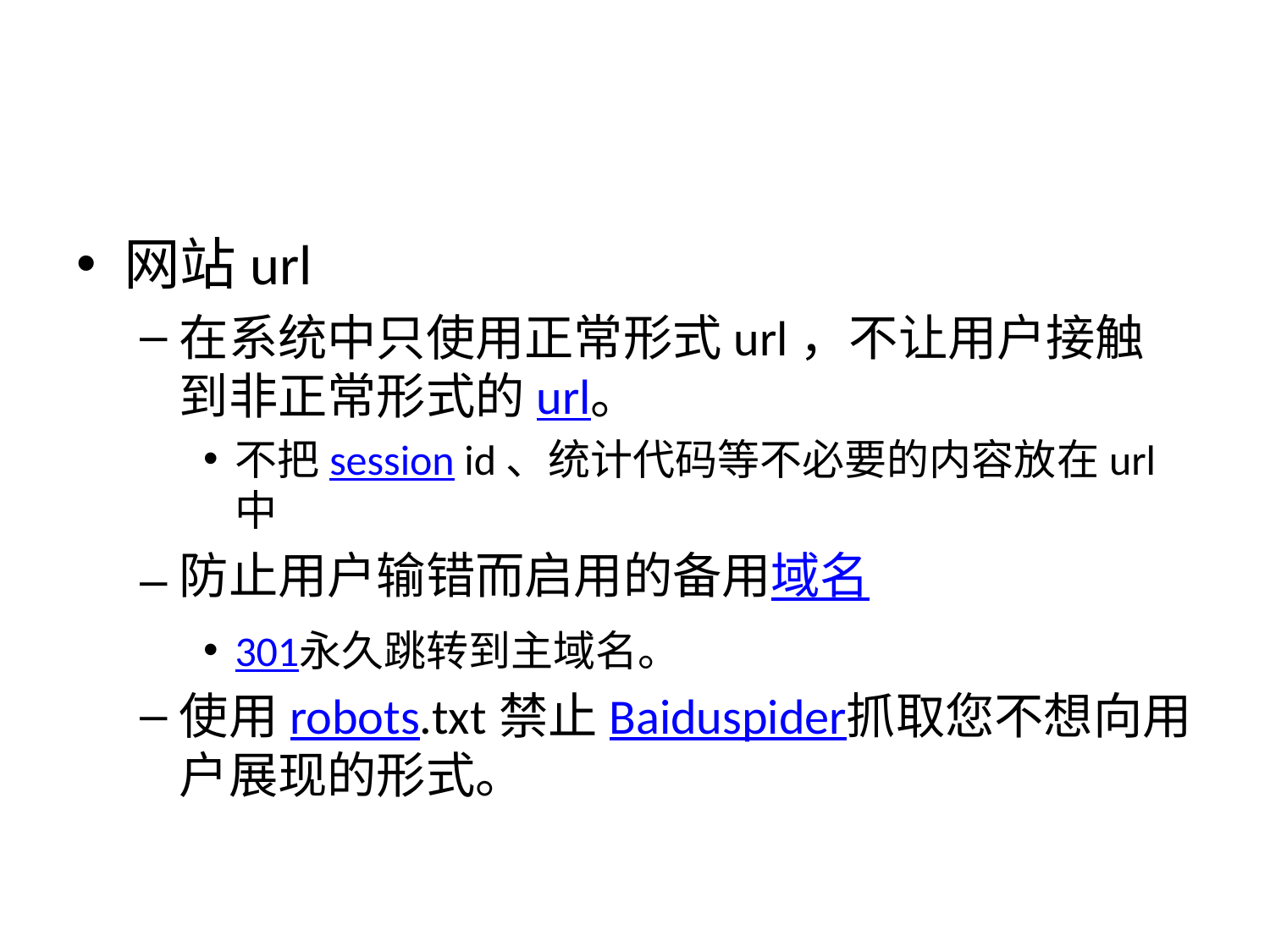

#
网站url
在系统中只使用正常形式url，不让用户接触到非正常形式的url。
不把session id、统计代码等不必要的内容放在url中
防止用户输错而启用的备用域名
301永久跳转到主域名。
使用robots.txt禁止Baiduspider抓取您不想向用户展现的形式。